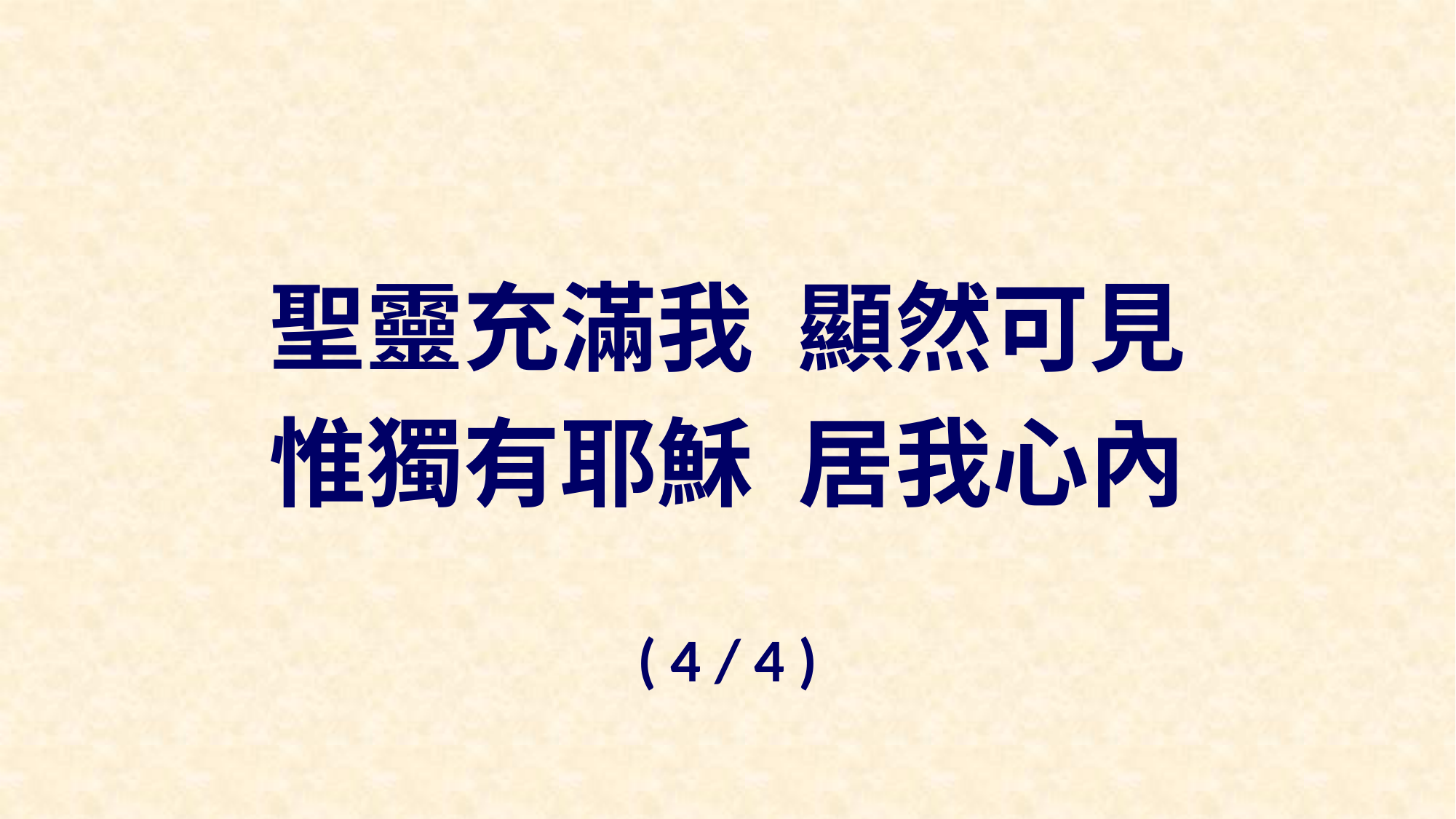

聖靈充滿我  顯然可見
惟獨有耶穌  居我心內
( 4 / 4 )